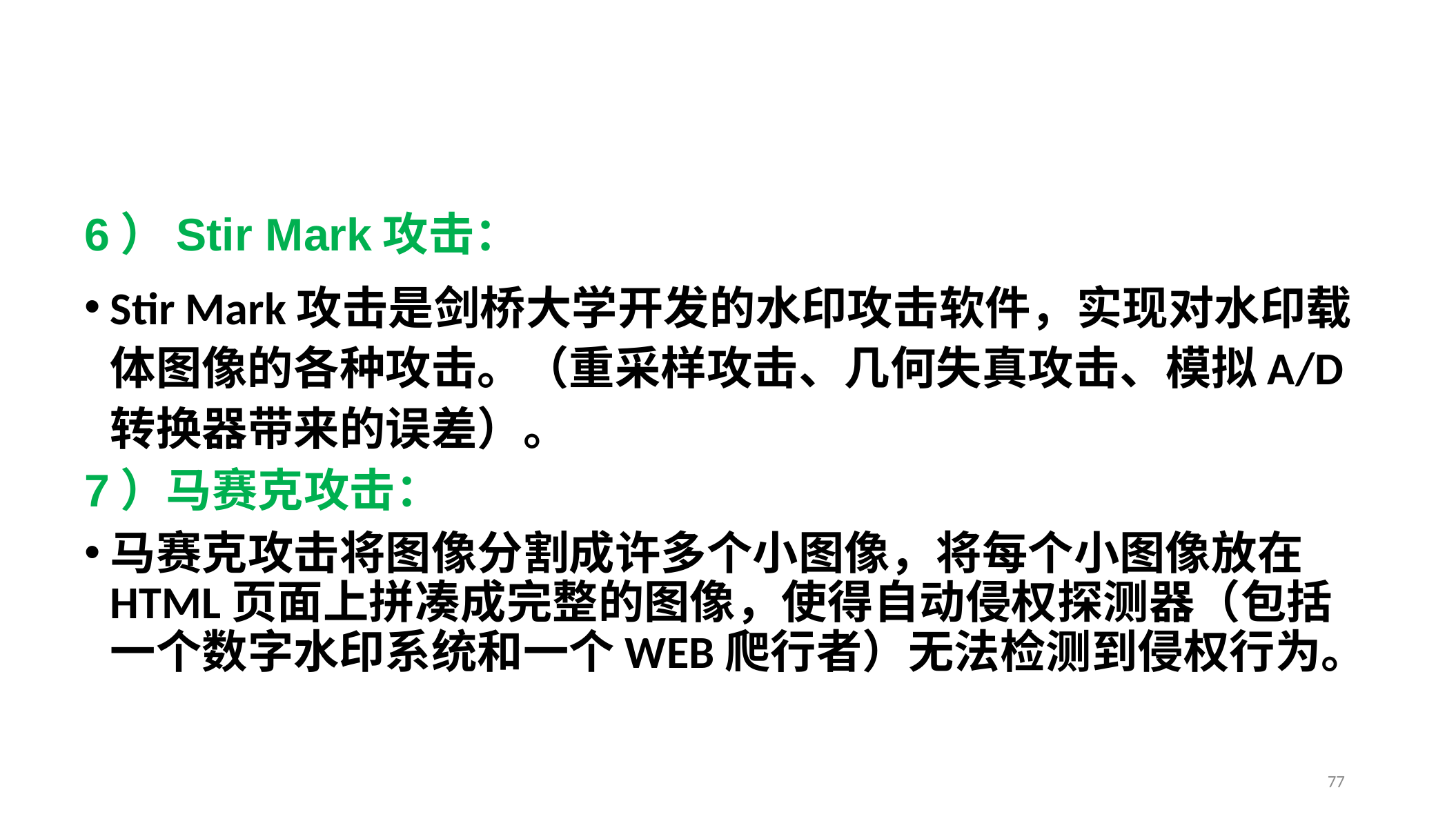

6）Stir Mark攻击：
Stir Mark攻击是剑桥大学开发的水印攻击软件，实现对水印载体图像的各种攻击。（重采样攻击、几何失真攻击、模拟A/D转换器带来的误差）。
7）马赛克攻击：
马赛克攻击将图像分割成许多个小图像，将每个小图像放在HTML页面上拼凑成完整的图像，使得自动侵权探测器（包括一个数字水印系统和一个WEB爬行者）无法检测到侵权行为。

77